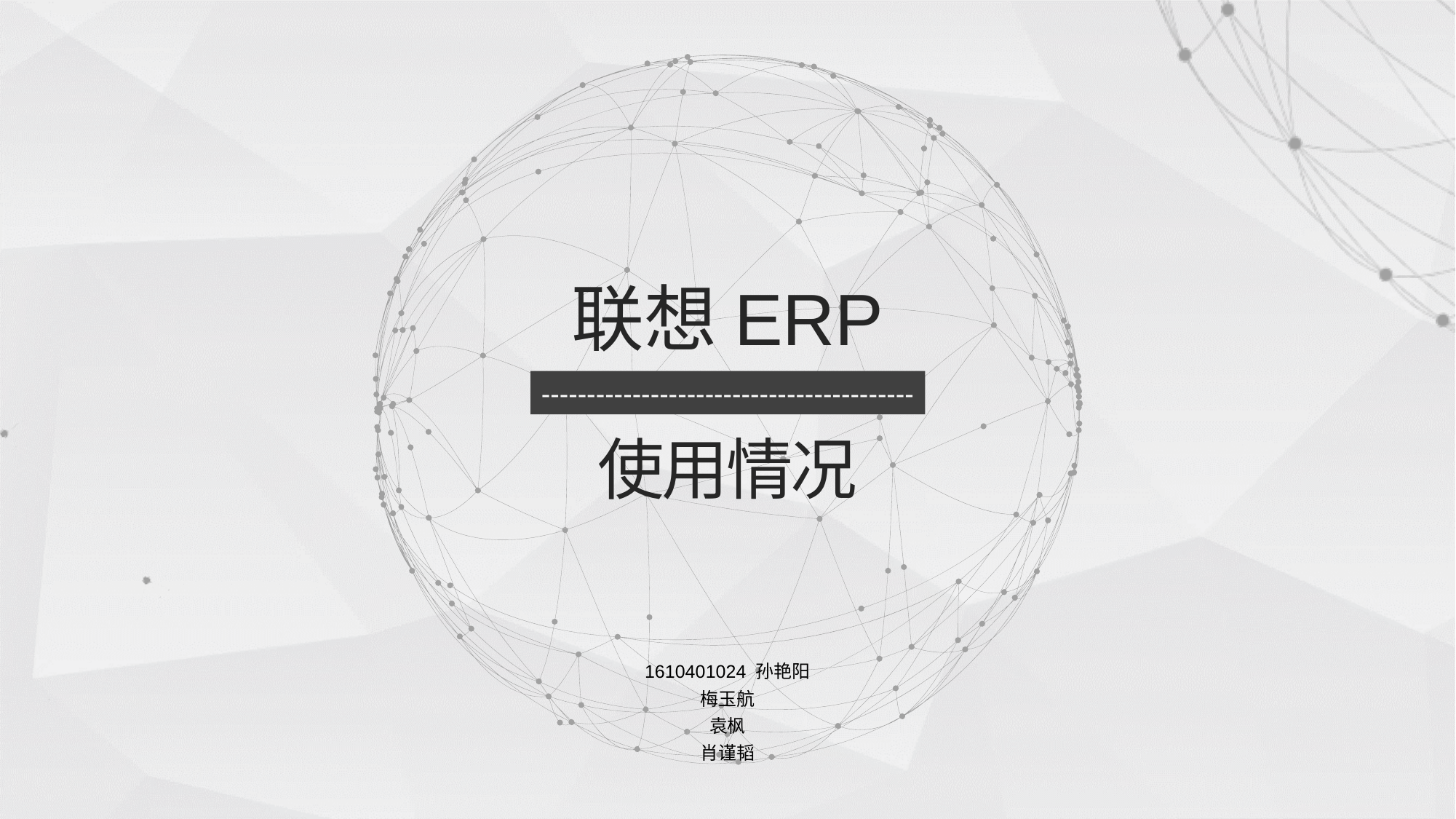

联想ERP
-----------------------------------------
使用情况
1610401024 孙艳阳
梅玉航
袁枫
肖谨韬